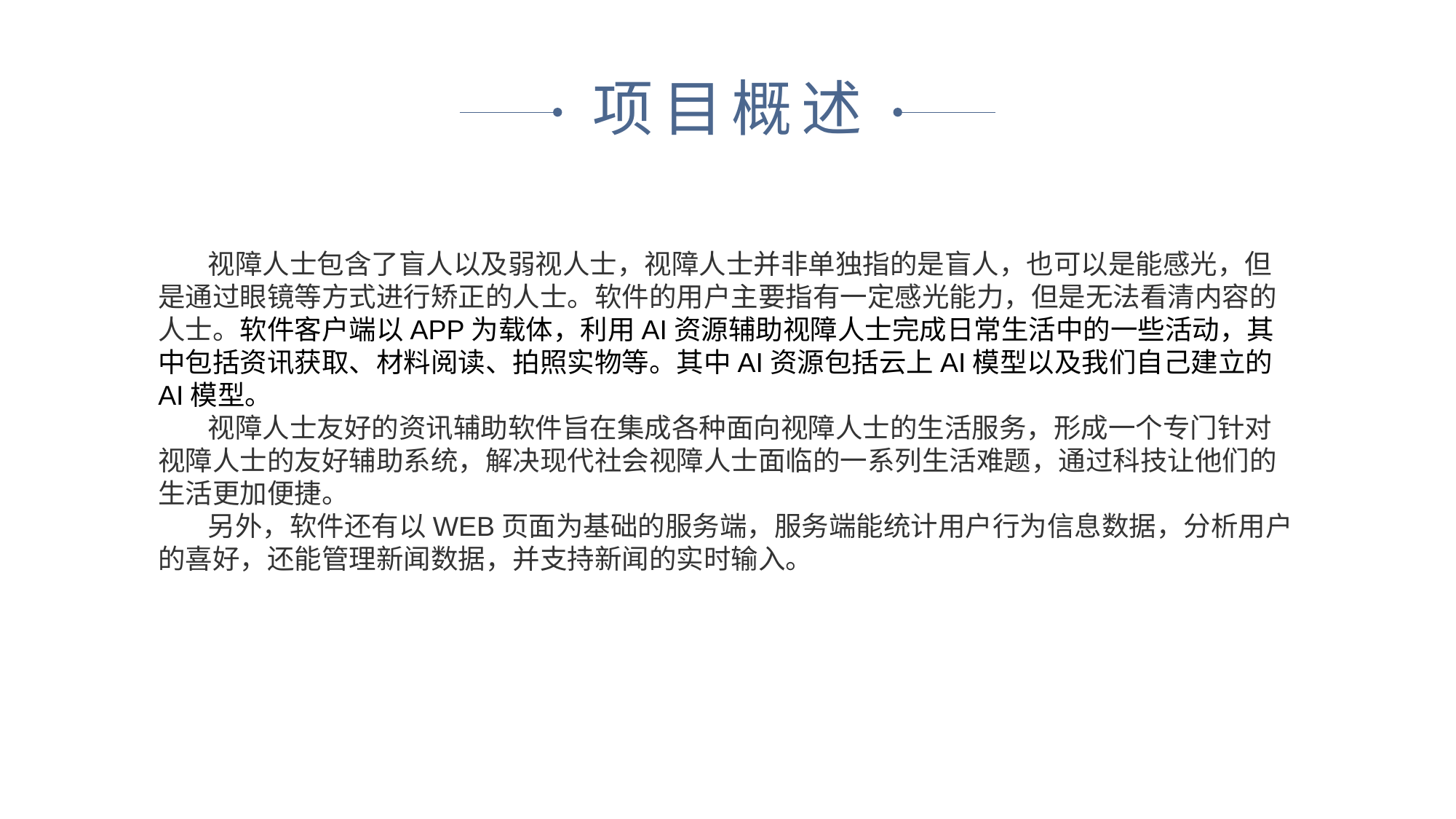

项目概述
       视障人士包含了盲人以及弱视人士，视障人士并非单独指的是盲人，也可以是能感光，但是通过眼镜等方式进行矫正的人士。软件的用户主要指有一定感光能力，但是无法看清内容的人士。软件客户端以APP为载体，利用AI资源辅助视障人士完成日常生活中的一些活动，其中包括资讯获取、材料阅读、拍照实物等。其中AI资源包括云上AI模型以及我们自己建立的AI模型。
       视障人士友好的资讯辅助软件旨在集成各种面向视障人士的生活服务，形成一个专门针对视障人士的友好辅助系统，解决现代社会视障人士面临的一系列生活难题，通过科技让他们的生活更加便捷。
       另外，软件还有以WEB页面为基础的服务端，服务端能统计用户行为信息数据，分析用户的喜好，还能管理新闻数据，并支持新闻的实时输入。

新闻推荐
根据用户要求以及用户行为数据从新闻数据库中筛选出若干条个性化新闻
实物识别
识别用户上传图片中的各种实际物体，并进行标注